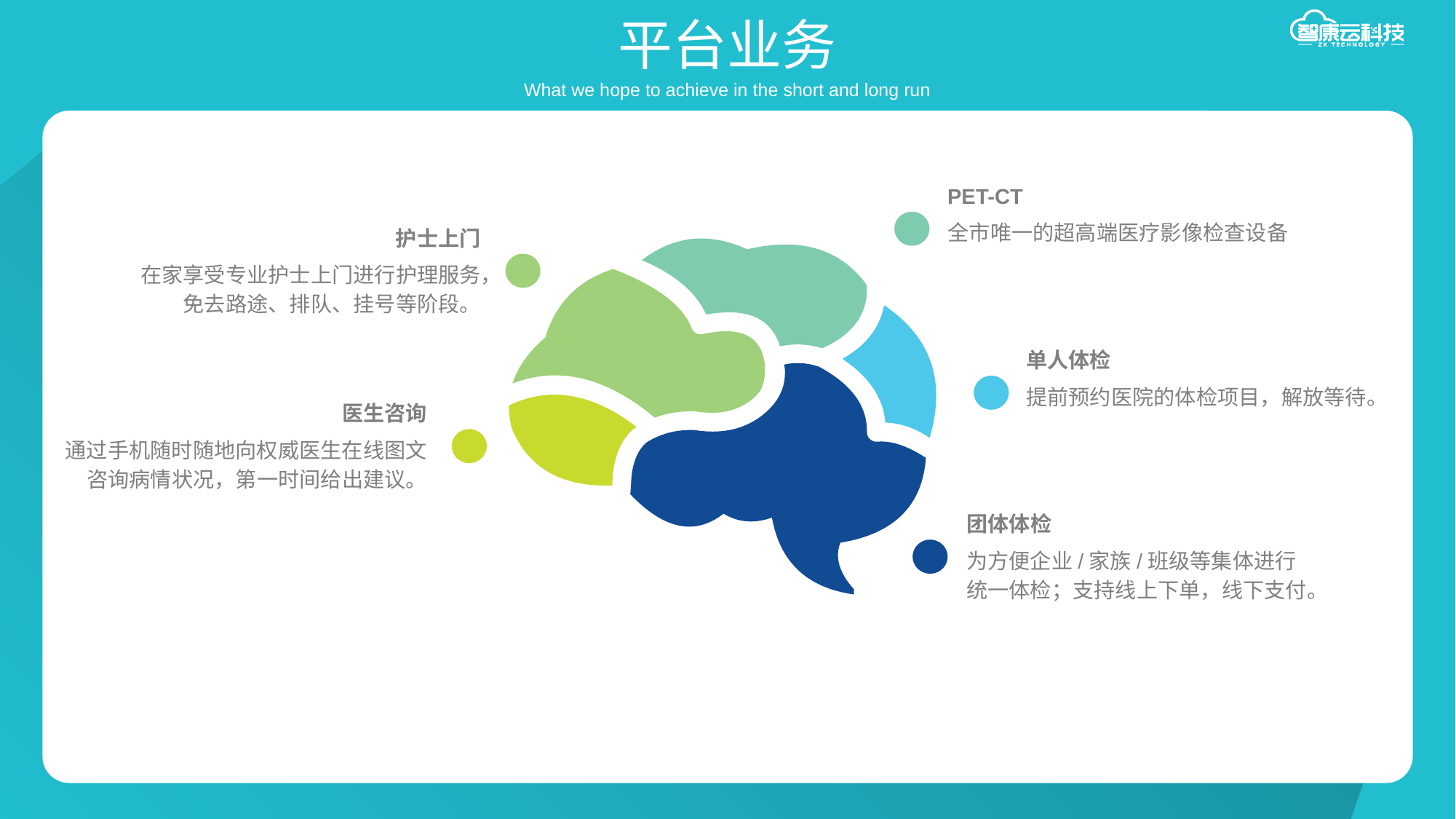

平台业务
What we hope to achieve in the short and long run

PET-CT

全市唯一的超高端医疗影像检查设备
护士上门

在家享受专业护士上门进行护理服务，
免去路途、排队、挂号等阶段。

单人体检

提前预约医院的体检项目，解放等待。

医生咨询

通过手机随时随地向权威医生在线图文咨询病情状况，第一时间给出建议。
团体体检

为方便企业/家族/班级等集体进行统一体检；支持线上下单，线下支付。